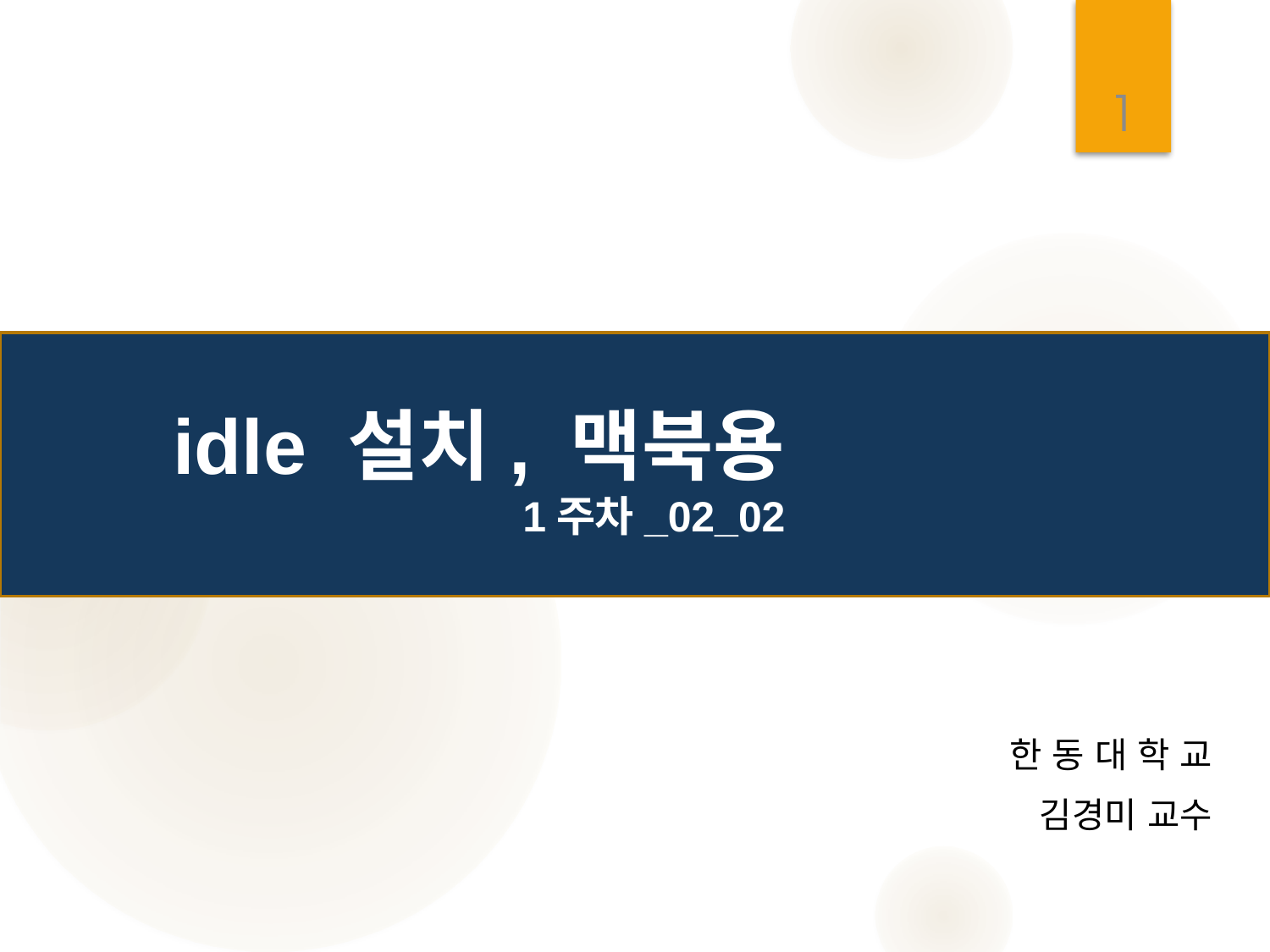

1

# idle 설치, 맥북용 1주차_02_02
한 동 대 학 교
 김경미 교수